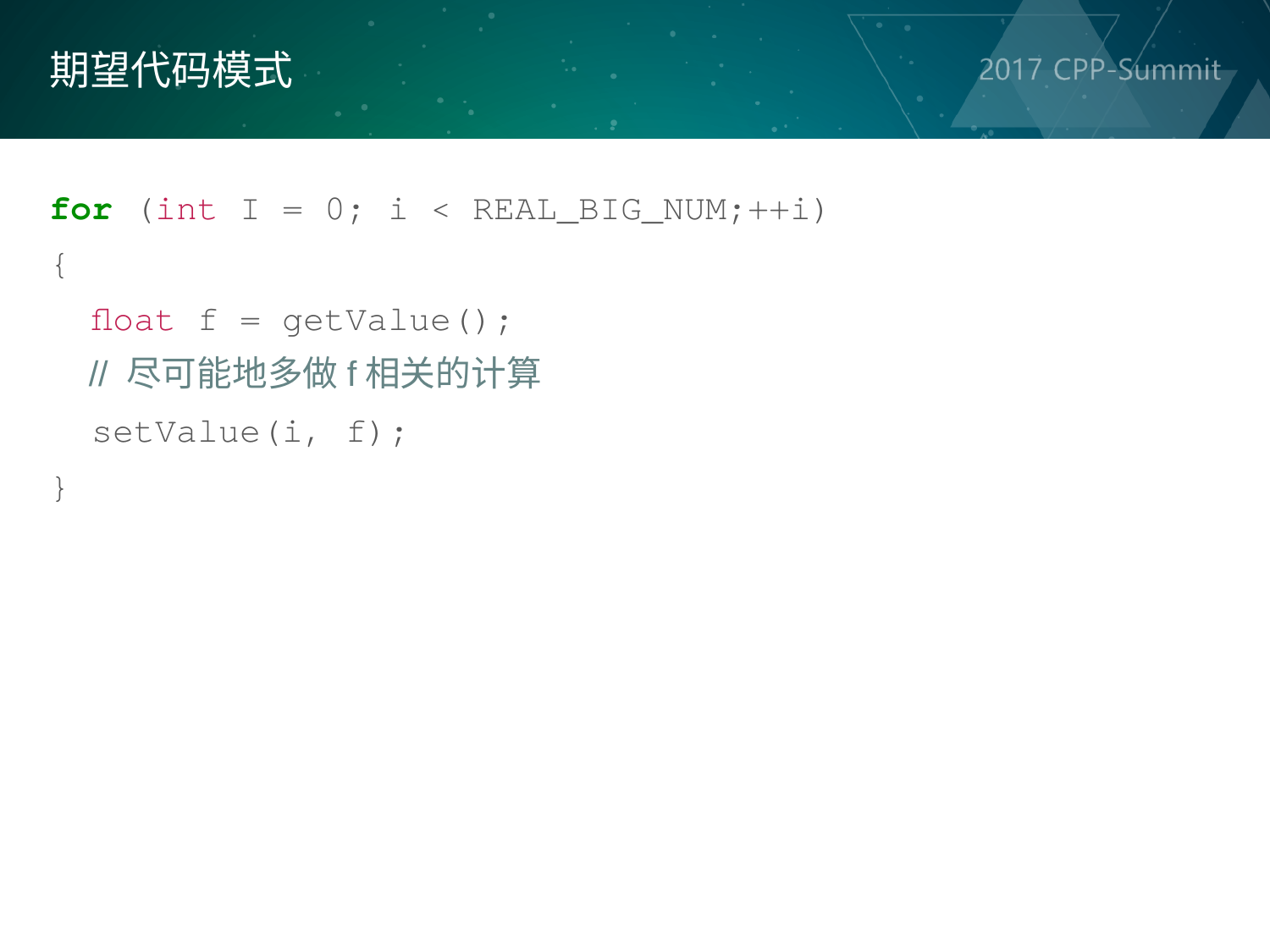

期望代码模式
for (int I = 0; i < REAL_BIG_NUM;++i)
{
  float f = getValue();
    // 尽可能地多做f相关的计算
  setValue(i, f);
}